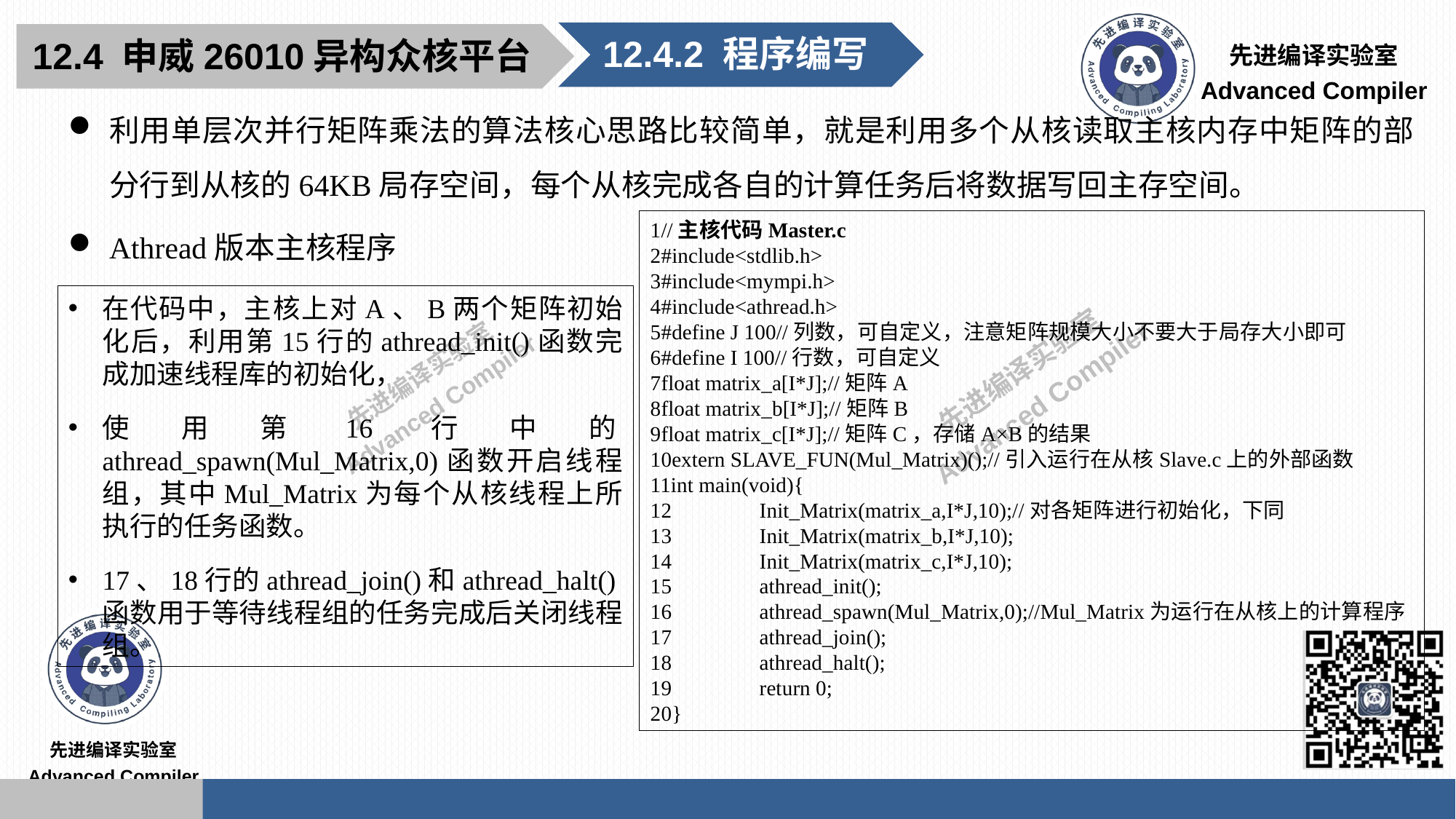

12.4.2 程序编写

12.4 申威26010异构众核平台
利用单层次并行矩阵乘法的算法核心思路比较简单，就是利用多个从核读取主核内存中矩阵的部分行到从核的64KB局存空间，每个从核完成各自的计算任务后将数据写回主存空间。
Athread版本主核程序
1//主核代码Master.c
2#include<stdlib.h>
3#include<mympi.h>
4#include<athread.h>
5#define J 100//列数，可自定义，注意矩阵规模大小不要大于局存大小即可
6#define I 100//行数，可自定义
7float matrix_a[I*J];//矩阵A
8float matrix_b[I*J];//矩阵B
9float matrix_c[I*J];//矩阵C，存储A×B的结果
10extern SLAVE_FUN(Mul_Matrix)();//引入运行在从核Slave.c上的外部函数
11int main(void){
12	Init_Matrix(matrix_a,I*J,10);//对各矩阵进行初始化，下同
13	Init_Matrix(matrix_b,I*J,10);
14	Init_Matrix(matrix_c,I*J,10);
15	athread_init();
16	athread_spawn(Mul_Matrix,0);//Mul_Matrix为运行在从核上的计算程序
17	athread_join();
18	athread_halt();
19	return 0;
20}
在代码中，主核上对A、B两个矩阵初始化后，利用第15行的athread_init()函数完成加速线程库的初始化，
使用第16行中的athread_spawn(Mul_Matrix,0)函数开启线程组，其中Mul_Matrix为每个从核线程上所执行的任务函数。
17、18行的athread_join()和athread_halt()函数用于等待线程组的任务完成后关闭线程组。